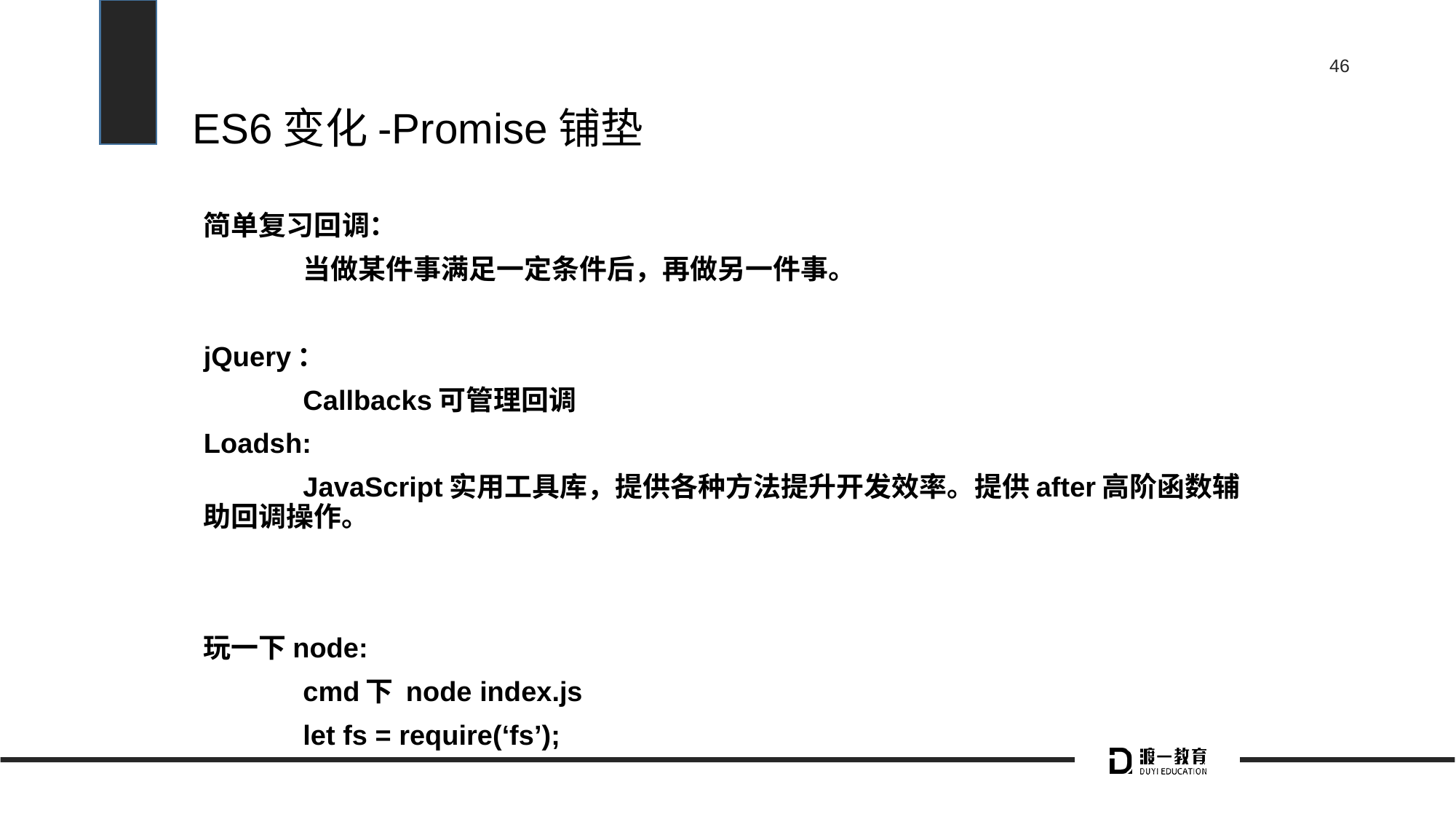

# ES6变化-Promise铺垫
简单复习回调：
	当做某件事满足一定条件后，再做另一件事。

jQuery：
	Callbacks可管理回调
Loadsh:
	JavaScript实用工具库，提供各种方法提升开发效率。提供after高阶函数辅助回调操作。

玩一下node:
	cmd下 node index.js
	let fs = require(‘fs’);